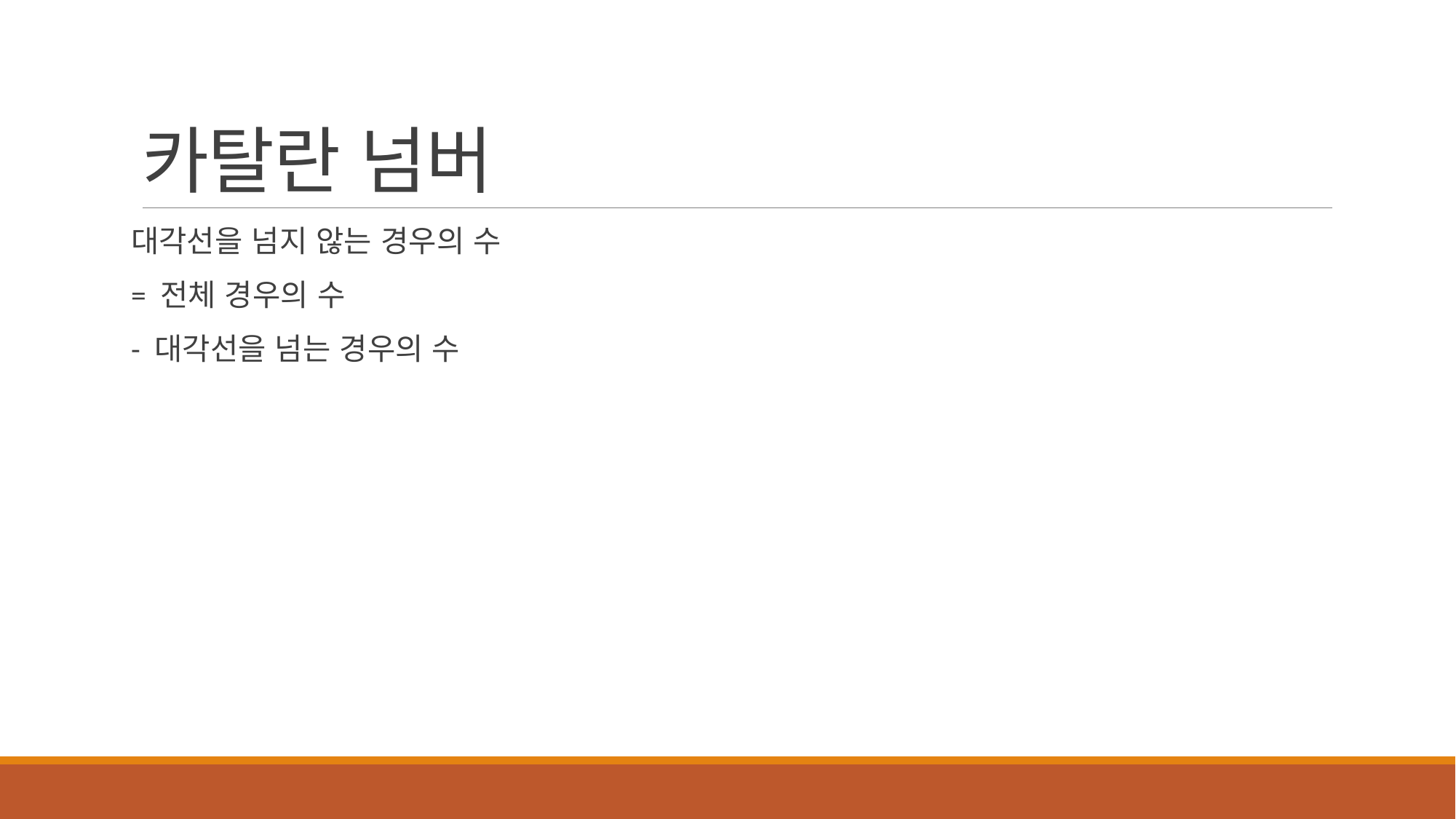

# 카탈란 넘버
대각선을 넘지 않는 경우의 수
= 전체 경우의 수
- 대각선을 넘는 경우의 수